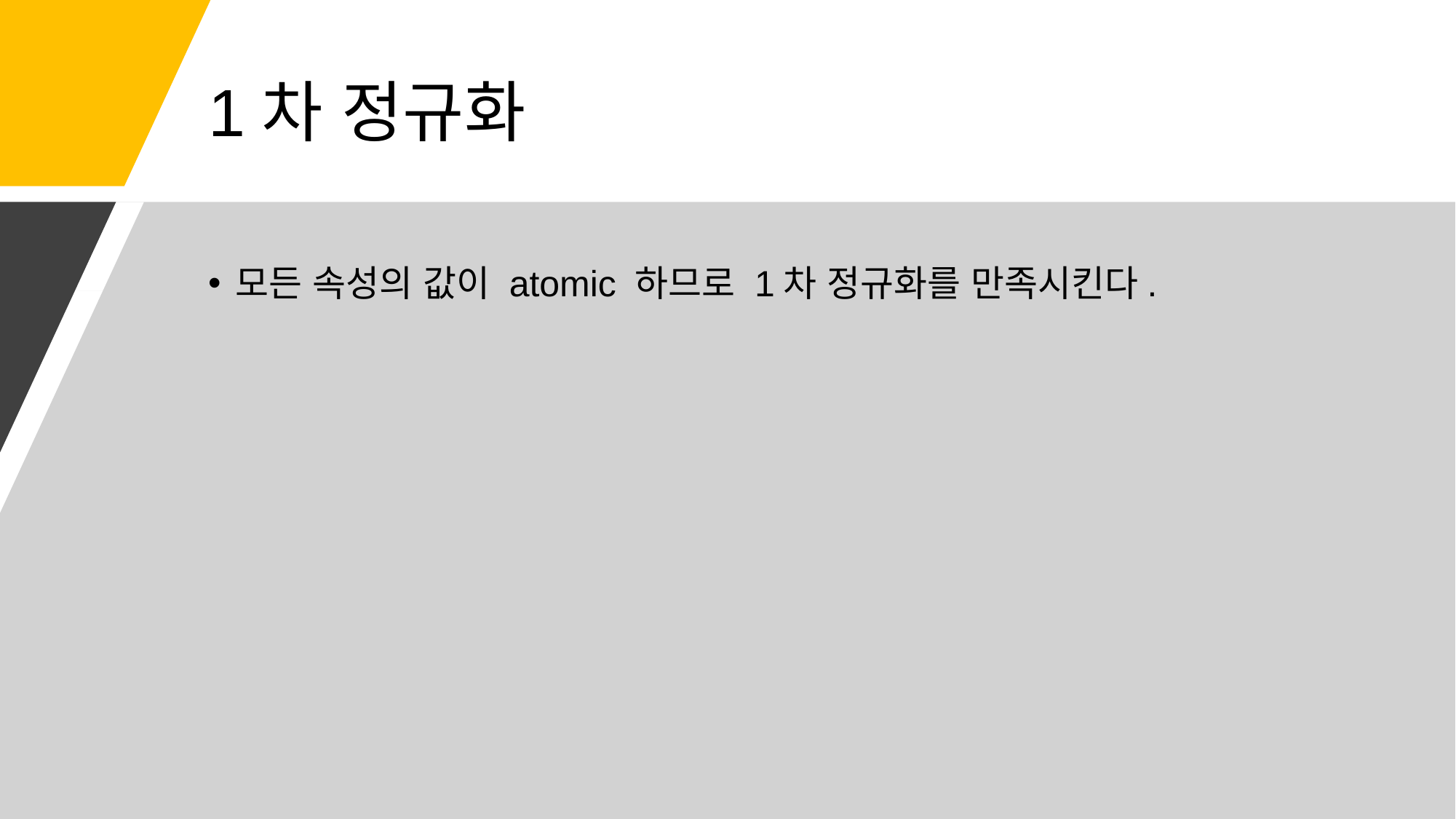

# 1차 정규화

모든 속성의 값이 atomic 하므로 1차 정규화를 만족시킨다.